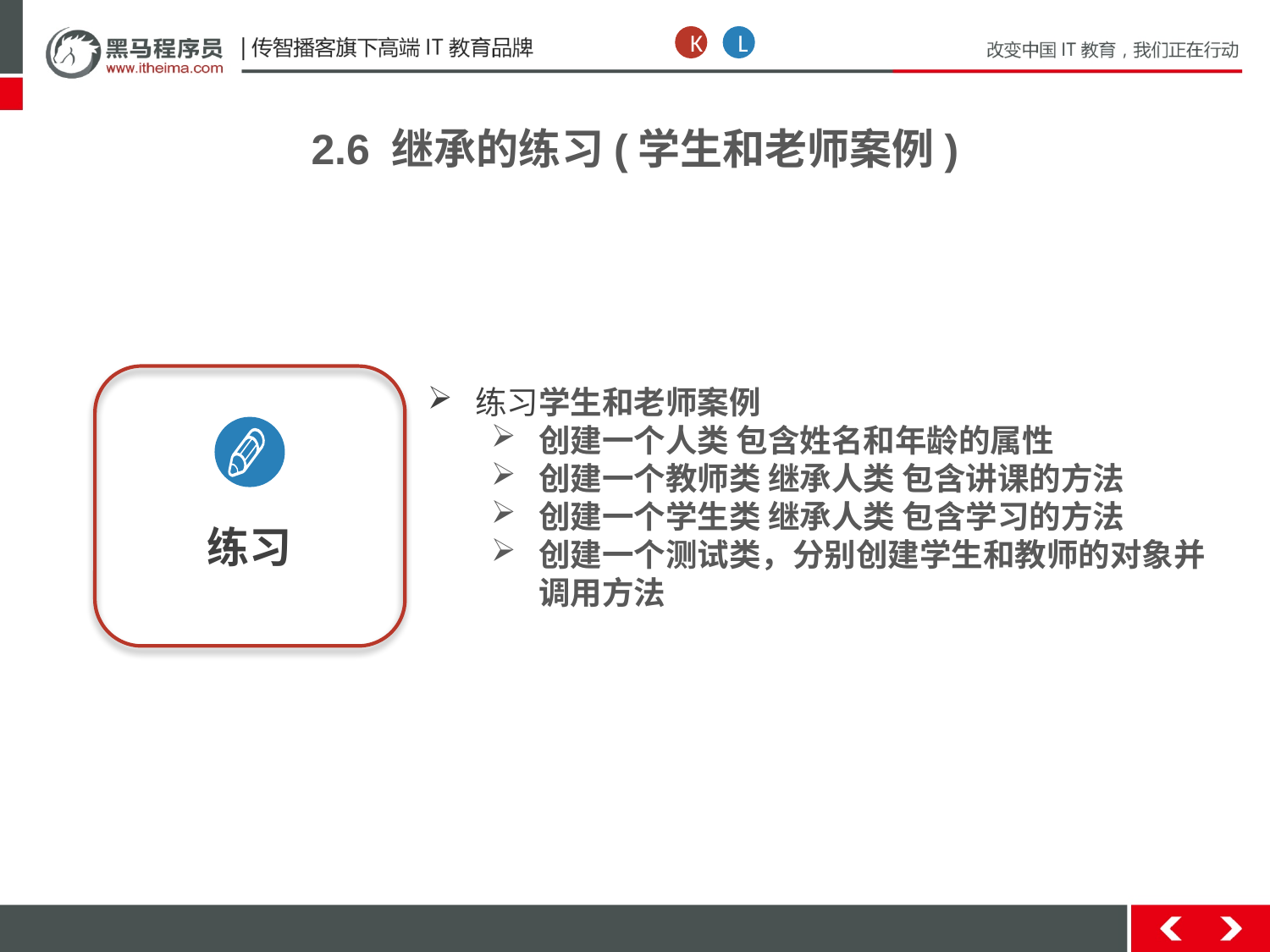

K
L
2.6 继承的练习(学生和老师案例)

练习
练习学生和老师案例
创建一个人类 包含姓名和年龄的属性
创建一个教师类 继承人类 包含讲课的方法
创建一个学生类 继承人类 包含学习的方法
创建一个测试类，分别创建学生和教师的对象并调用方法